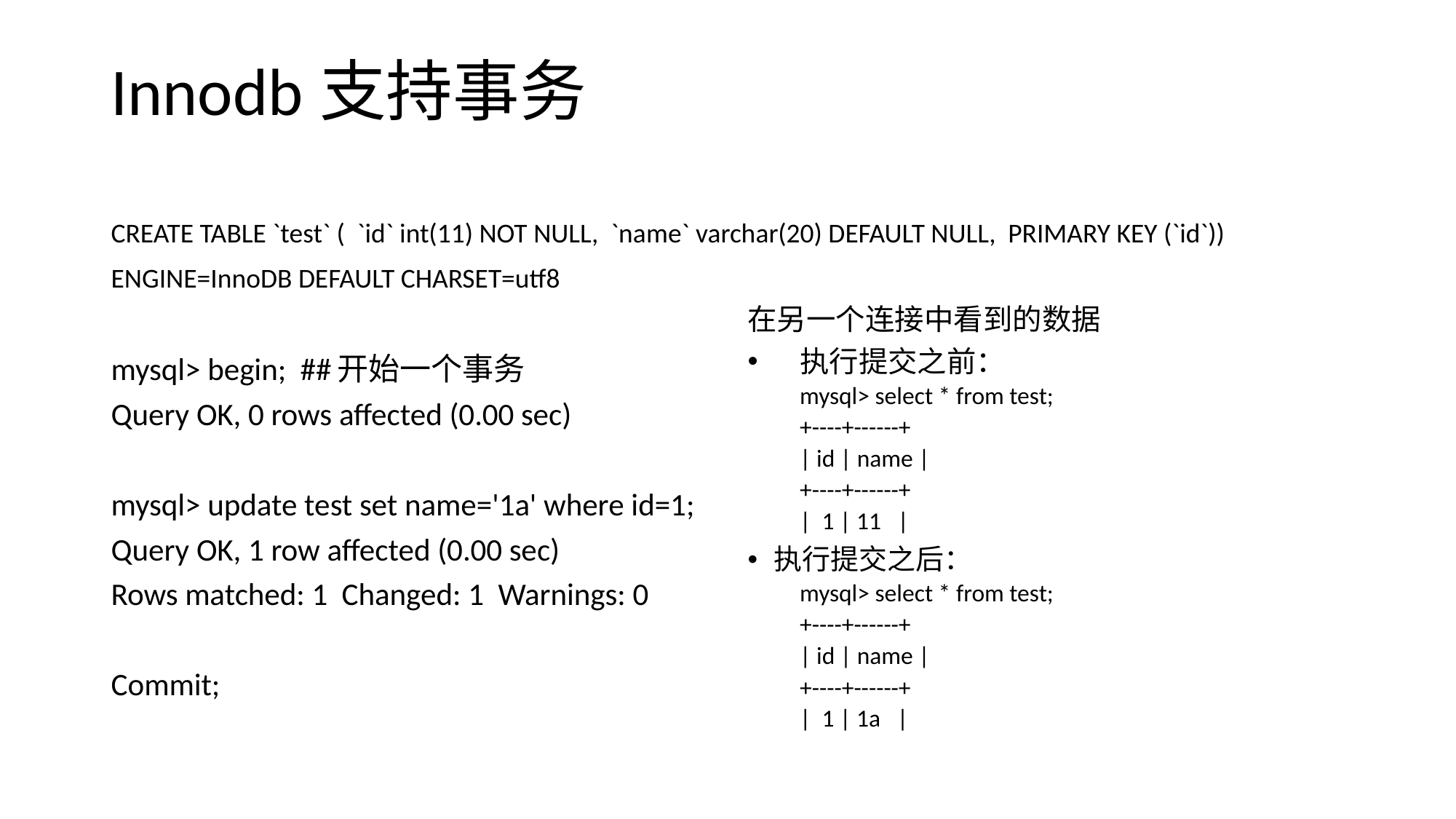

# Innodb支持事务
CREATE TABLE `test` (  `id` int(11) NOT NULL,  `name` varchar(20) DEFAULT NULL,  PRIMARY KEY (`id`))
ENGINE=InnoDB DEFAULT CHARSET=utf8

mysql> begin;  ##开始一个事务
Query OK, 0 rows affected (0.00 sec)

mysql> update test set name='1a' where id=1;
Query OK, 1 row affected (0.00 sec)
Rows matched: 1  Changed: 1  Warnings: 0

Commit;
在另一个连接中看到的数据
执行提交之前：
mysql> select * from test;
+----+------+
| id | name |
+----+------+
|  1 | 11   |
执行提交之后：
mysql> select * from test;
+----+------+
| id | name |
+----+------+
|  1 | 1a   |